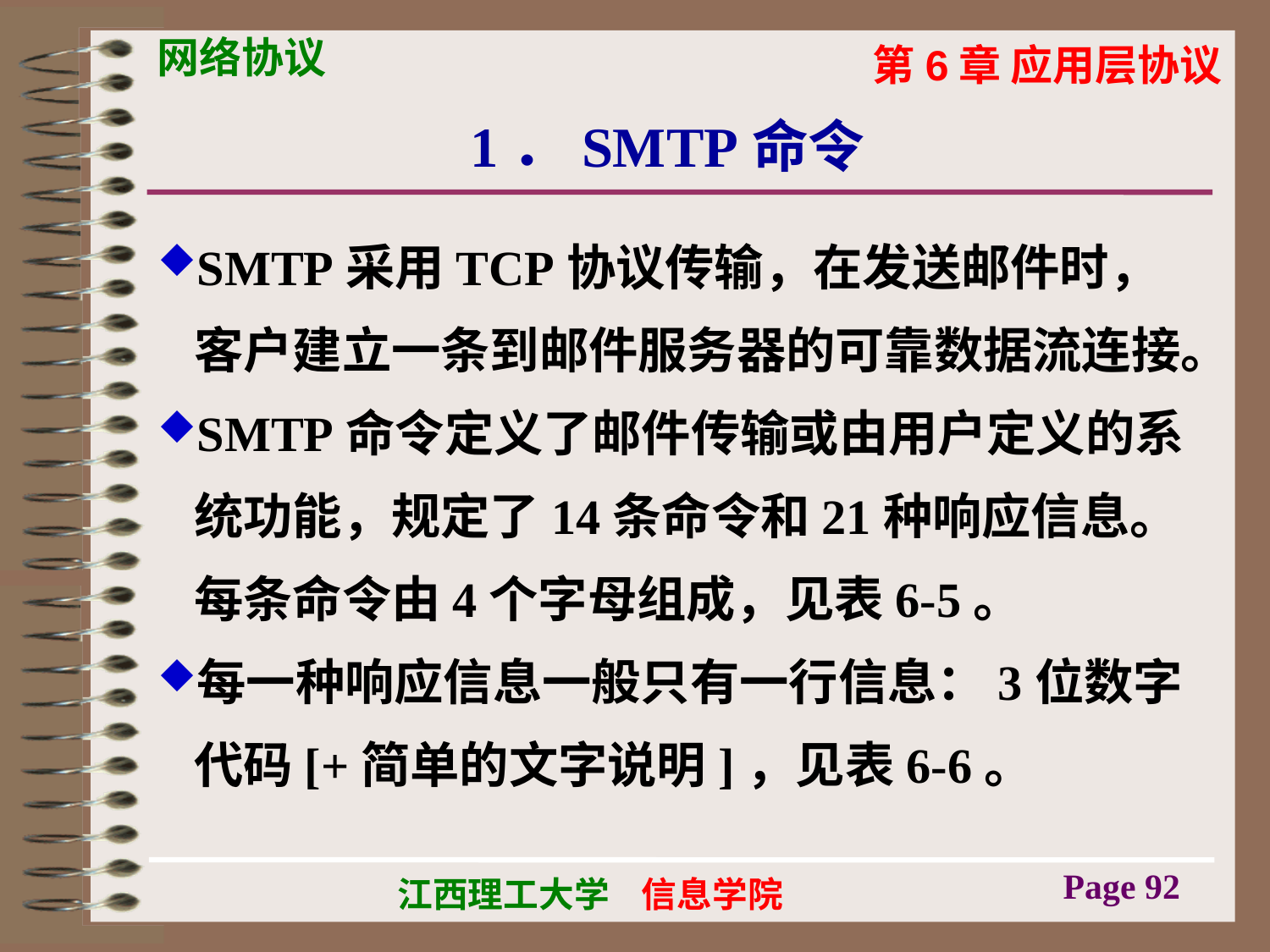

# 1．SMTP命令
SMTP采用TCP协议传输，在发送邮件时，客户建立一条到邮件服务器的可靠数据流连接。
SMTP命令定义了邮件传输或由用户定义的系统功能，规定了14条命令和21种响应信息。每条命令由4个字母组成，见表6-5。
每一种响应信息一般只有一行信息：3位数字代码[+简单的文字说明]，见表6-6。
Page 92